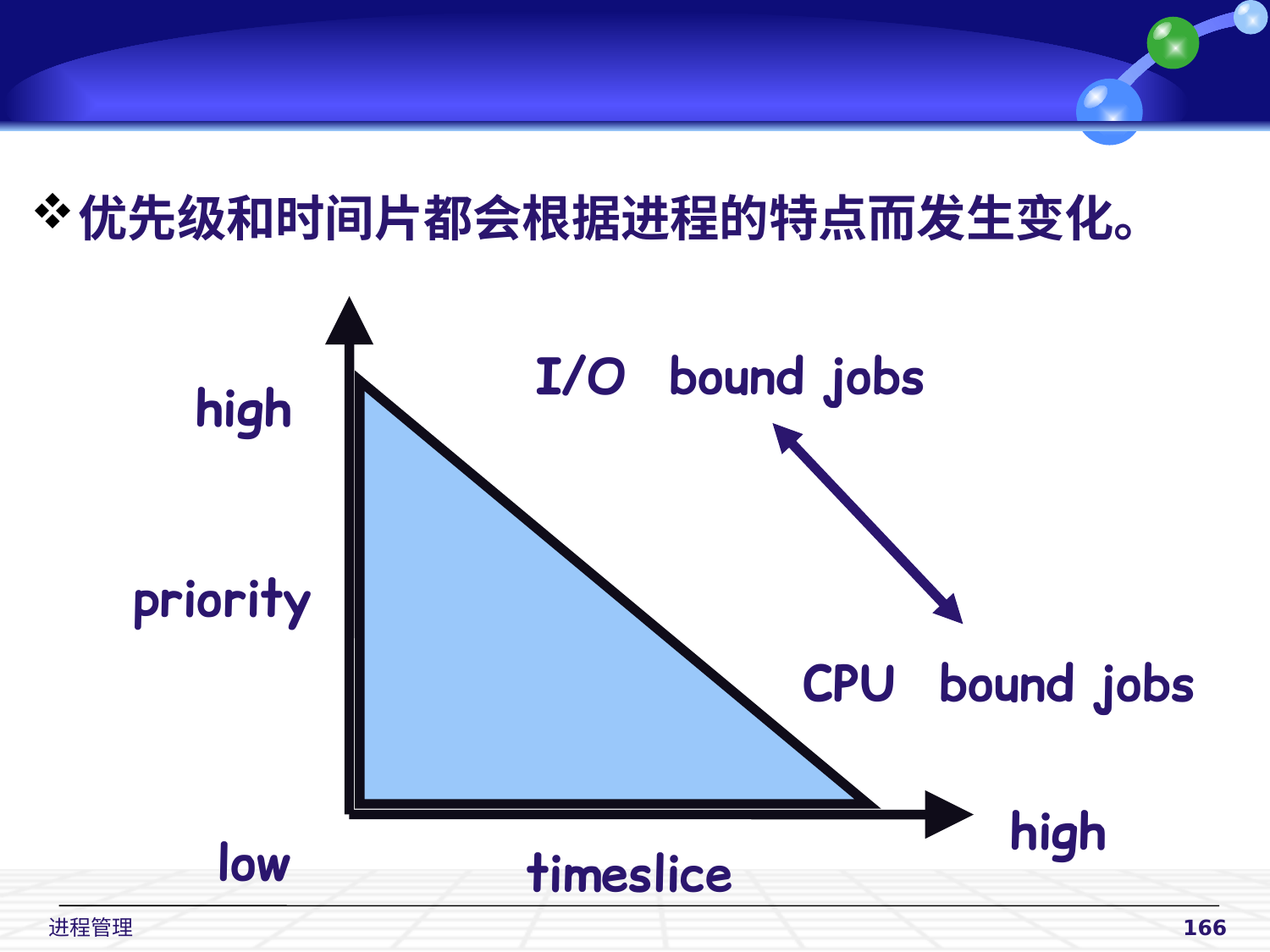

优先级和时间片都会根据进程的特点而发生变化。

I/O  bound jobs
high

priority
CPU  bound jobs
high

low
timeslice
   进程管理
166